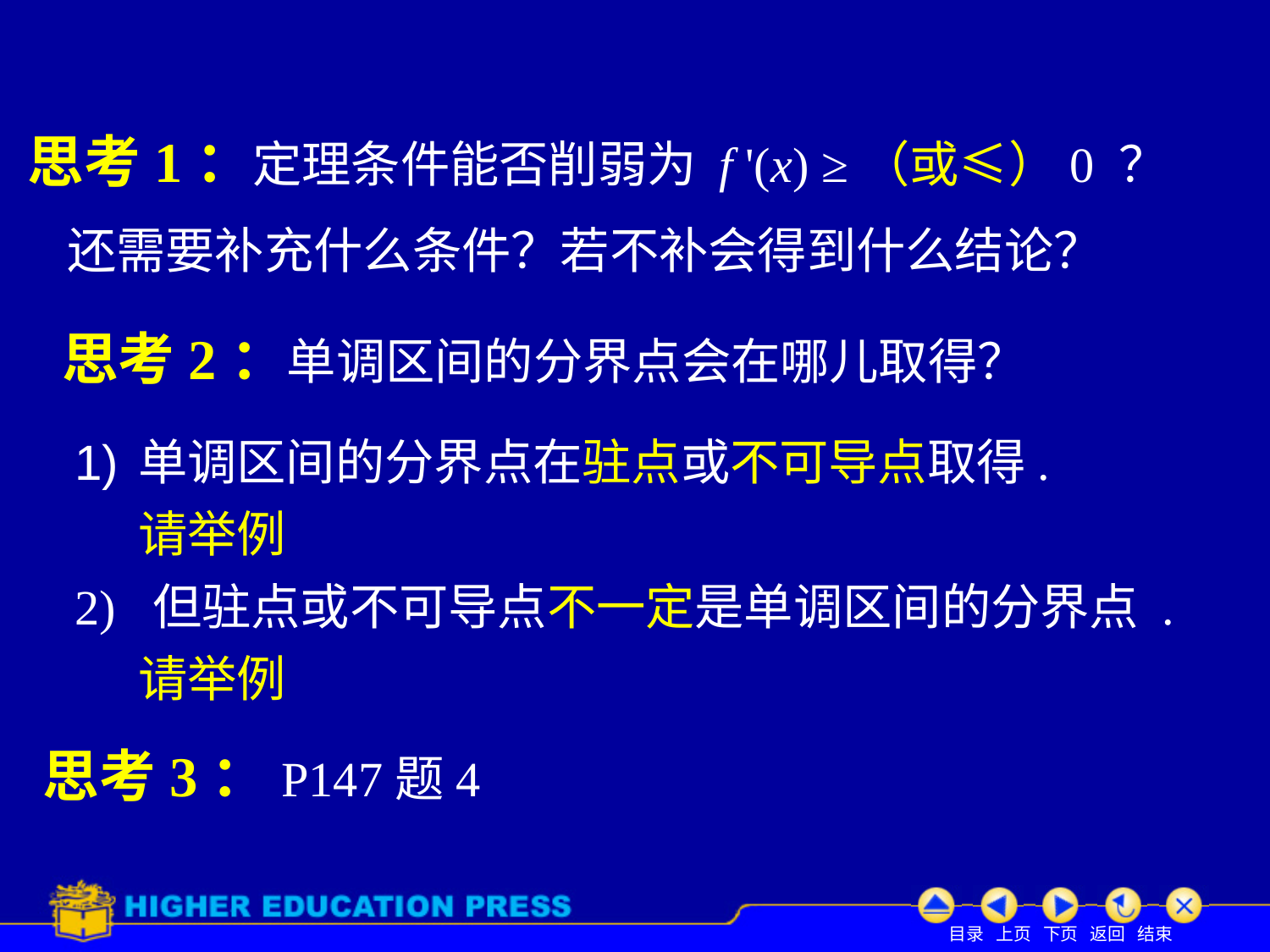

思考1：定理条件能否削弱为 f '(x) ≥（或≤）0 ？
还需要补充什么条件？若不补会得到什么结论？
思考2：单调区间的分界点会在哪儿取得？
单调区间的分界点在驻点或不可导点取得.
请举例
2)  但驻点或不可导点不一定是单调区间的分界点 .
请举例
思考3：P147题4